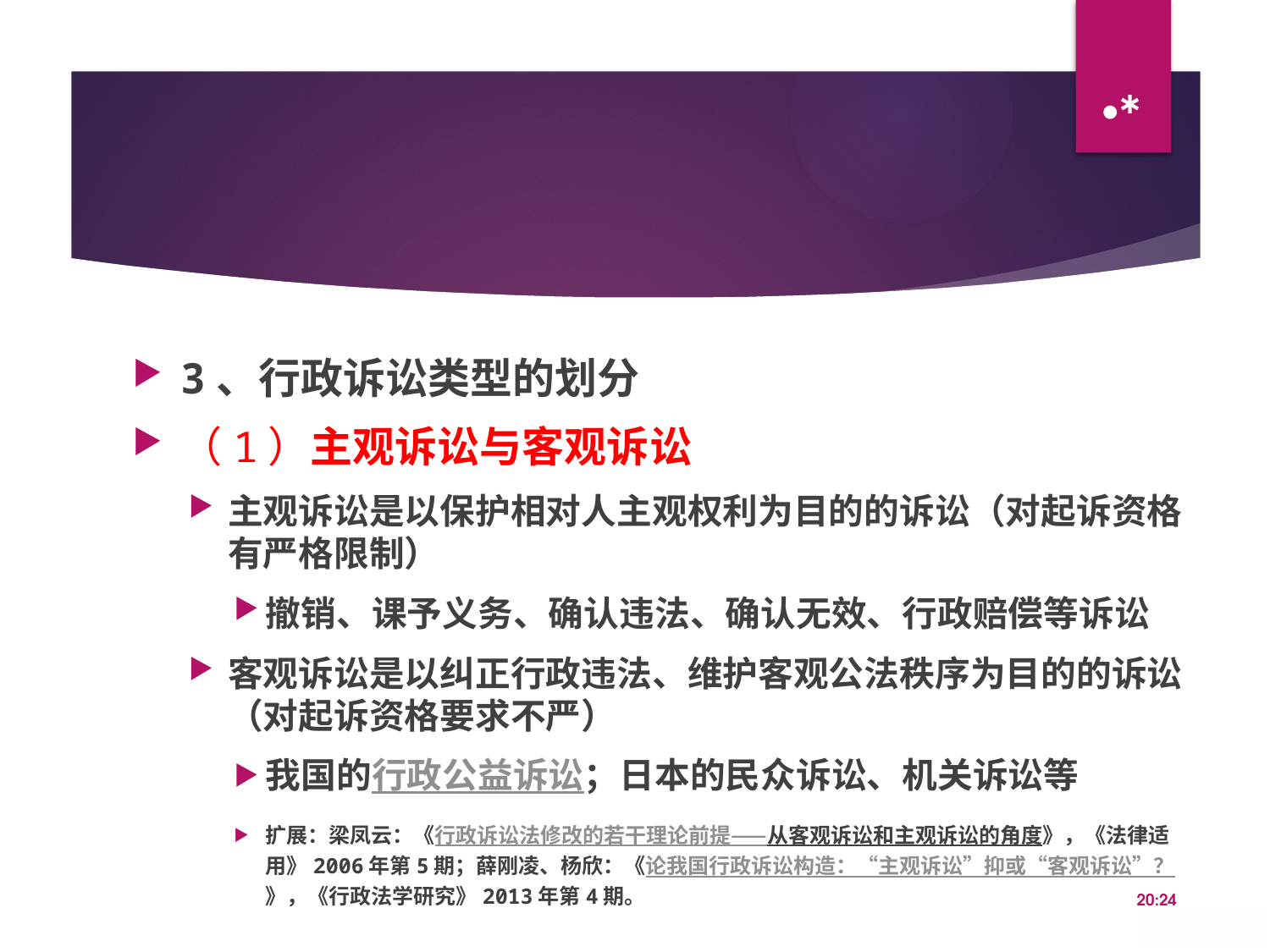

*
#
3、行政诉讼类型的划分
（1）主观诉讼与客观诉讼
主观诉讼是以保护相对人主观权利为目的的诉讼（对起诉资格有严格限制）
撤销、课予义务、确认违法、确认无效、行政赔偿等诉讼
客观诉讼是以纠正行政违法、维护客观公法秩序为目的的诉讼（对起诉资格要求不严）
我国的行政公益诉讼；日本的民众诉讼、机关诉讼等
扩展：梁凤云：《行政诉讼法修改的若干理论前提——从客观诉讼和主观诉讼的角度》，《法律适用》2006年第5期；薛刚凌、杨欣：《论我国行政诉讼构造：“主观诉讼”抑或“客观诉讼”？》，《行政法学研究》2013年第4期。

20:24